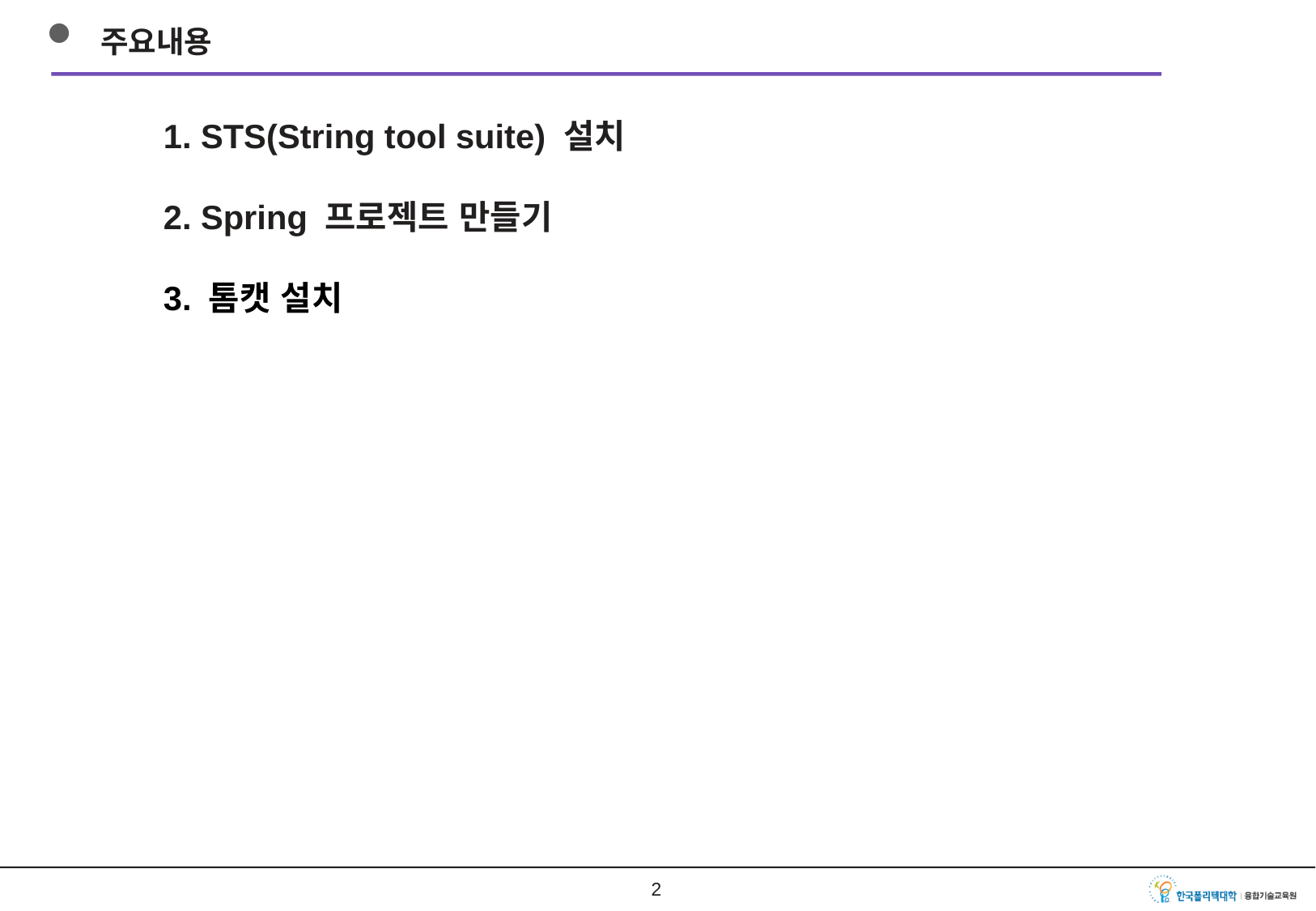

주요내용
1. STS(String tool suite) 설치

2. Spring 프로젝트 만들기

3. 톰캣 설치

2